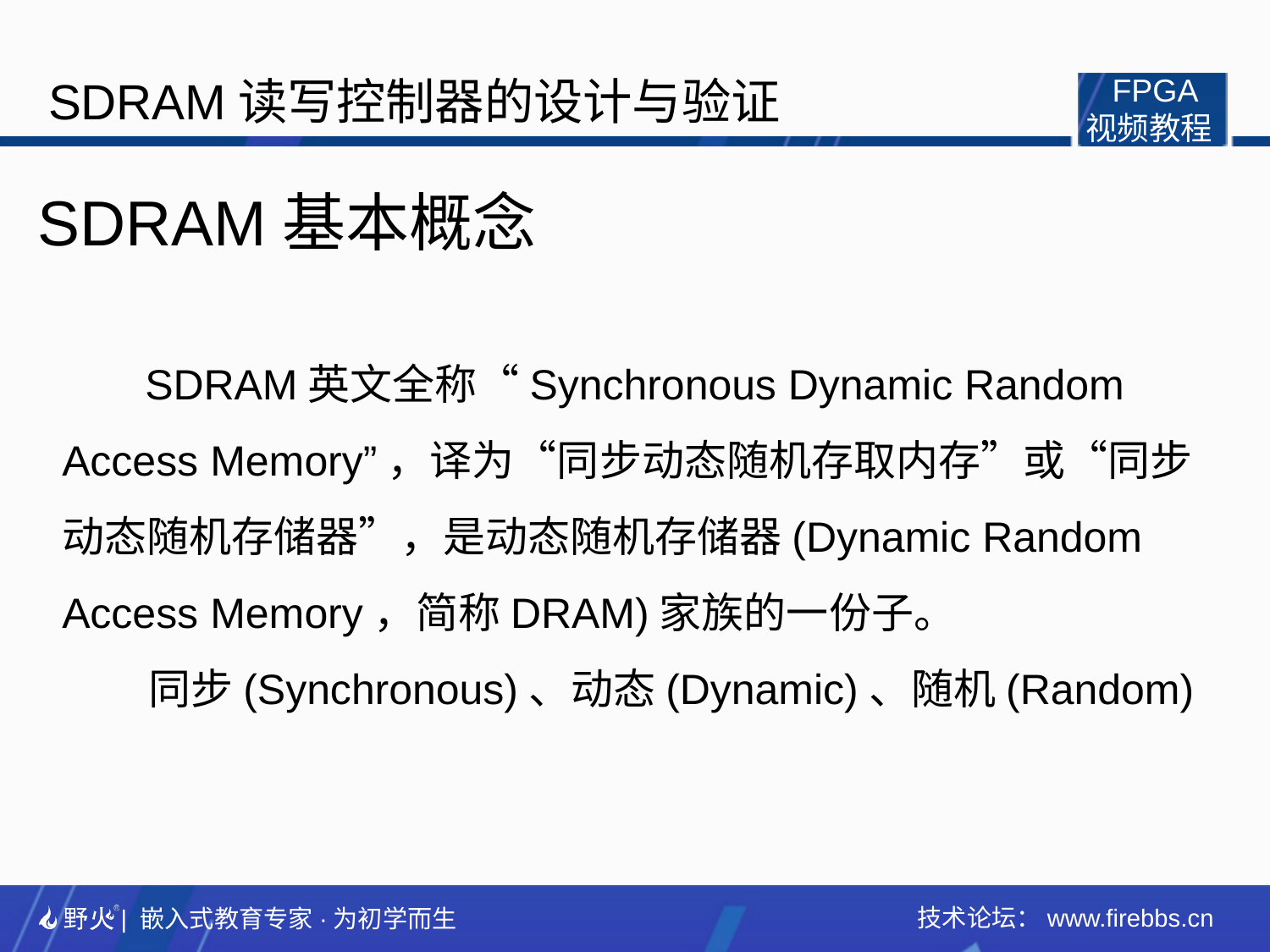

SDRAM读写控制器的设计与验证
   FPGA
视频教程
SDRAM基本概念
       SDRAM英文全称“Synchronous Dynamic Random Access Memory”，译为“同步动态随机存取内存”或“同步动态随机存储器”，是动态随机存储器(Dynamic Random Access Memory，简称DRAM)家族的一份子。
        同步(Synchronous)、动态(Dynamic)、随机(Random)